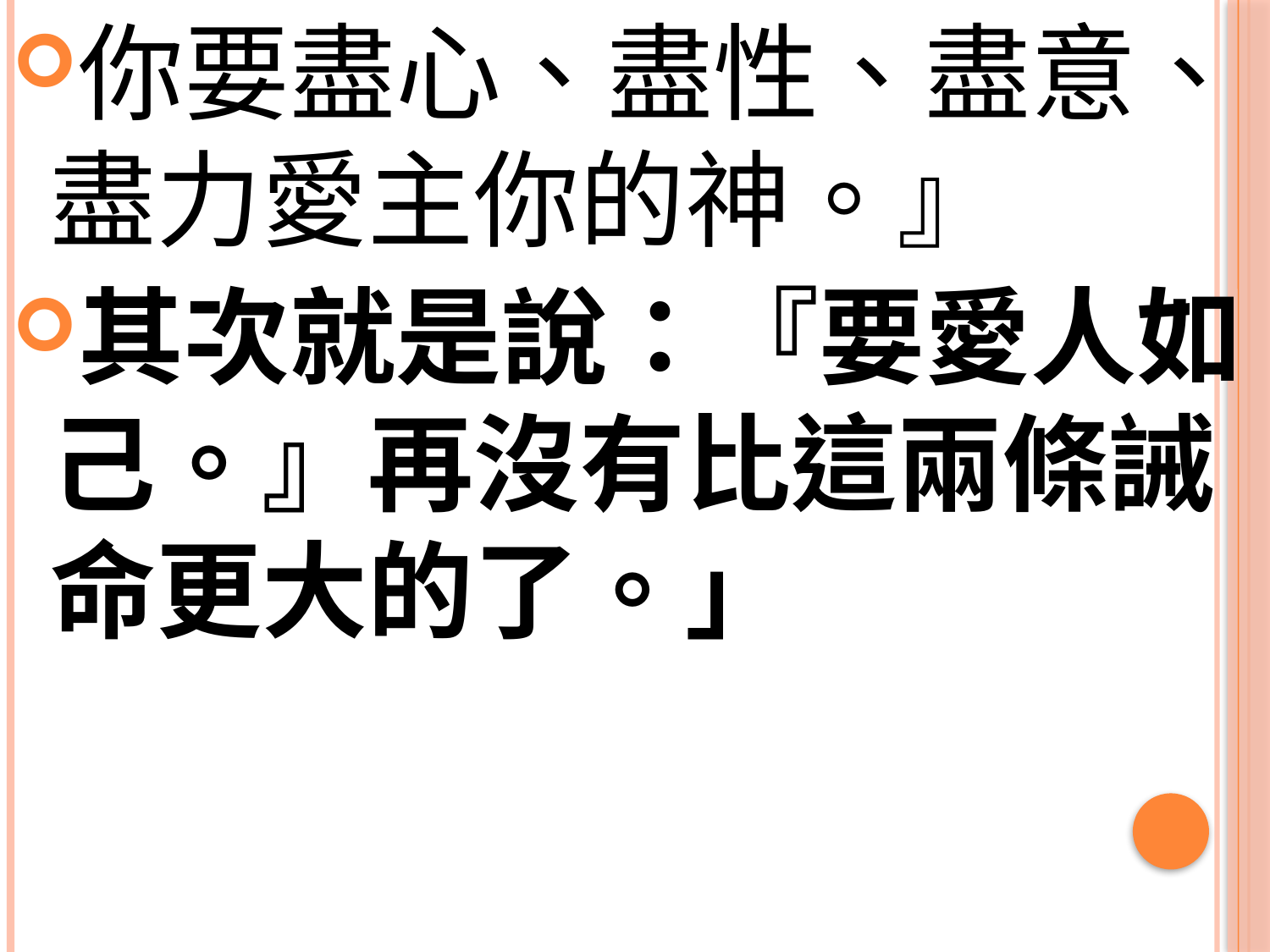

你要盡心、盡性、盡意、盡力愛主你的神。』
其次就是說：『要愛人如己。』再沒有比這兩條誡命更大的了。」